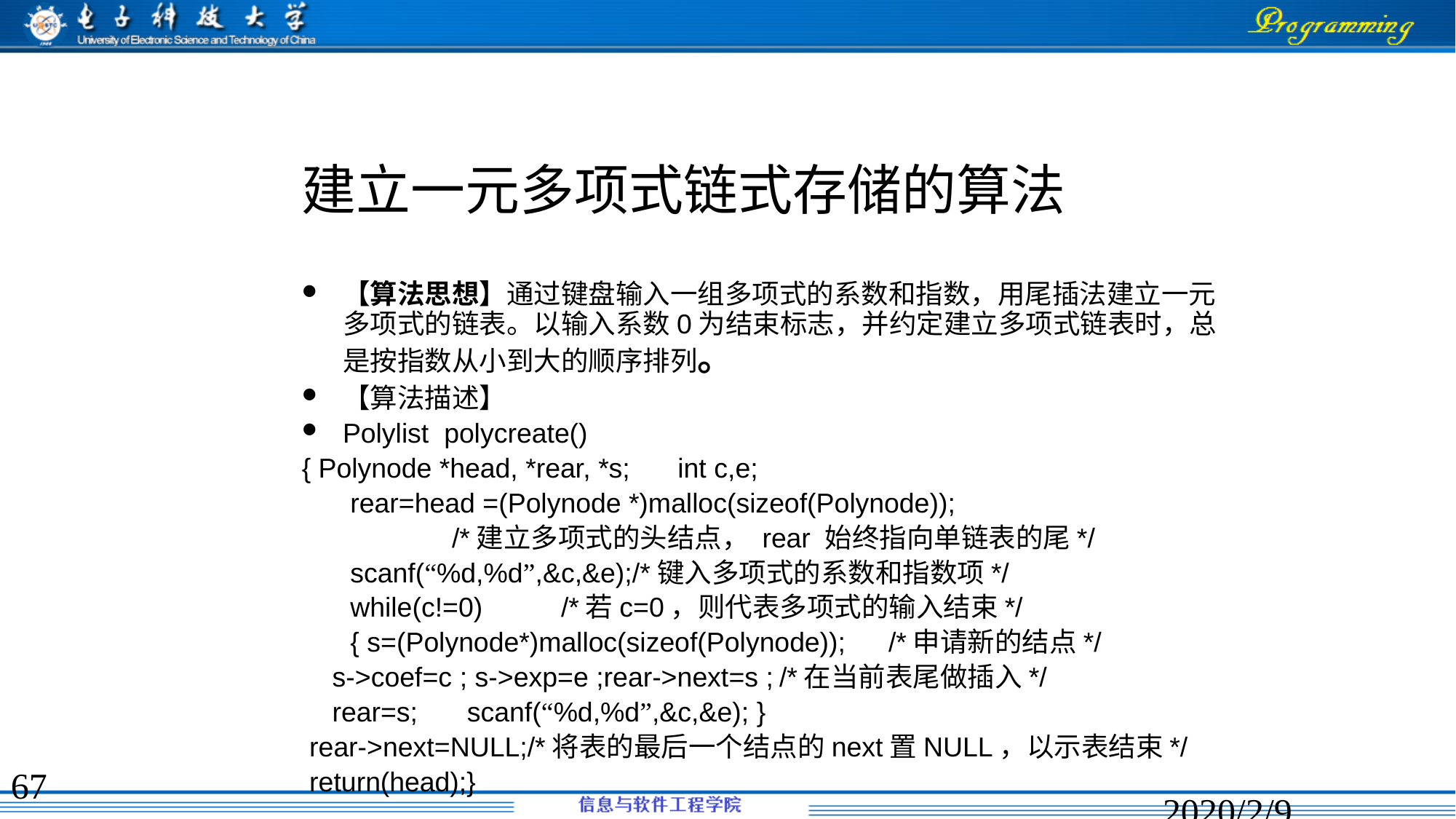

建立一元多项式链式存储的算法
【算法思想】通过键盘输入一组多项式的系数和指数，用尾插法建立一元多项式的链表。以输入系数0为结束标志，并约定建立多项式链表时，总是按指数从小到大的顺序排列。
【算法描述】
Polylist  polycreate()
{ Polynode *head, *rear, *s; 	 int c,e;
	 rear=head =(Polynode *)malloc(sizeof(Polynode));
		/*建立多项式的头结点， rear 始终指向单链表的尾*/
	 scanf(“%d,%d”,&c,&e);/*键入多项式的系数和指数项*/
	 while(c!=0)	/*若c=0，则代表多项式的输入结束*/
	 { s=(Polynode*)malloc(sizeof(Polynode));	/*申请新的结点*/
    s->coef=c ; s->exp=e ;rear->next=s ;	/*在当前表尾做插入*/
    rear=s; 	  scanf(“%d,%d”,&c,&e); }
 rear->next=NULL;/*将表的最后一个结点的next置NULL，以示表结束*/
 return(head);}

67
2020/2/9